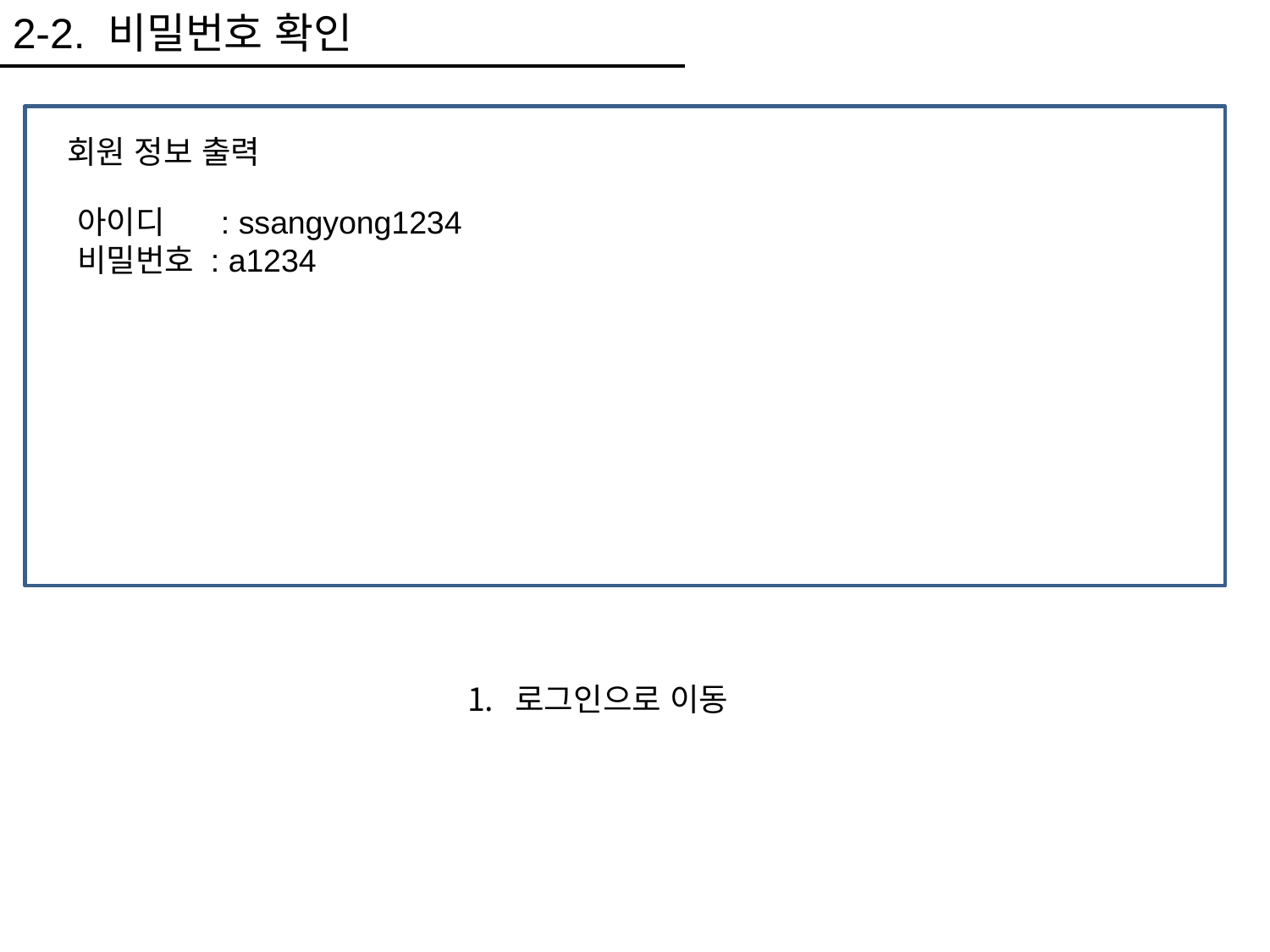

2-2. 비밀번호 확인

회원 정보 출력
아이디	 : ssangyong1234
비밀번호 : a1234
로그인으로 이동